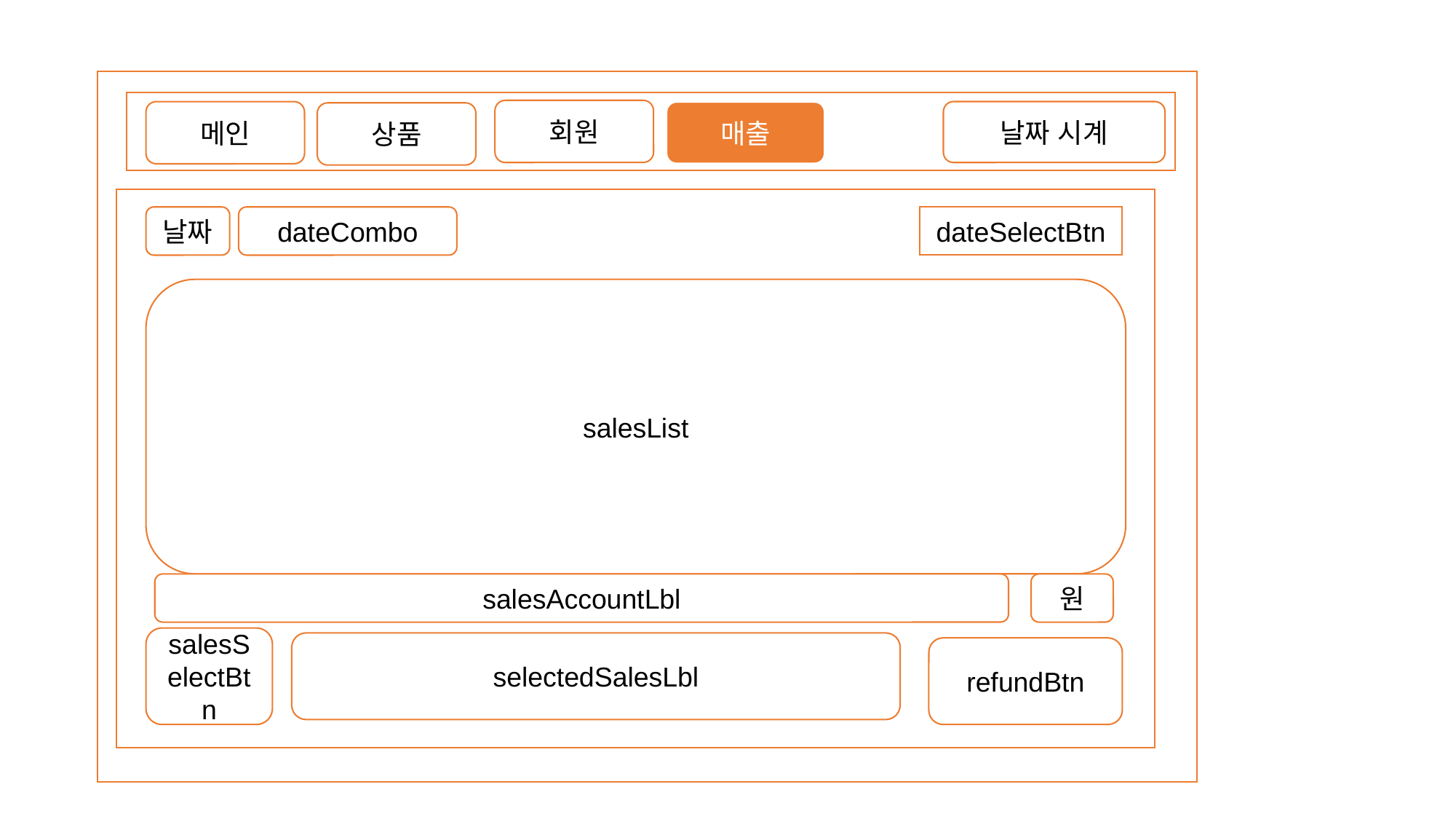

회원
메인
매출
날짜 시계
상품

날짜
dateCombo
dateSelectBtn
salesList
원
salesAccountLbl
salesSelectBtn
selectedSalesLbl
refundBtn